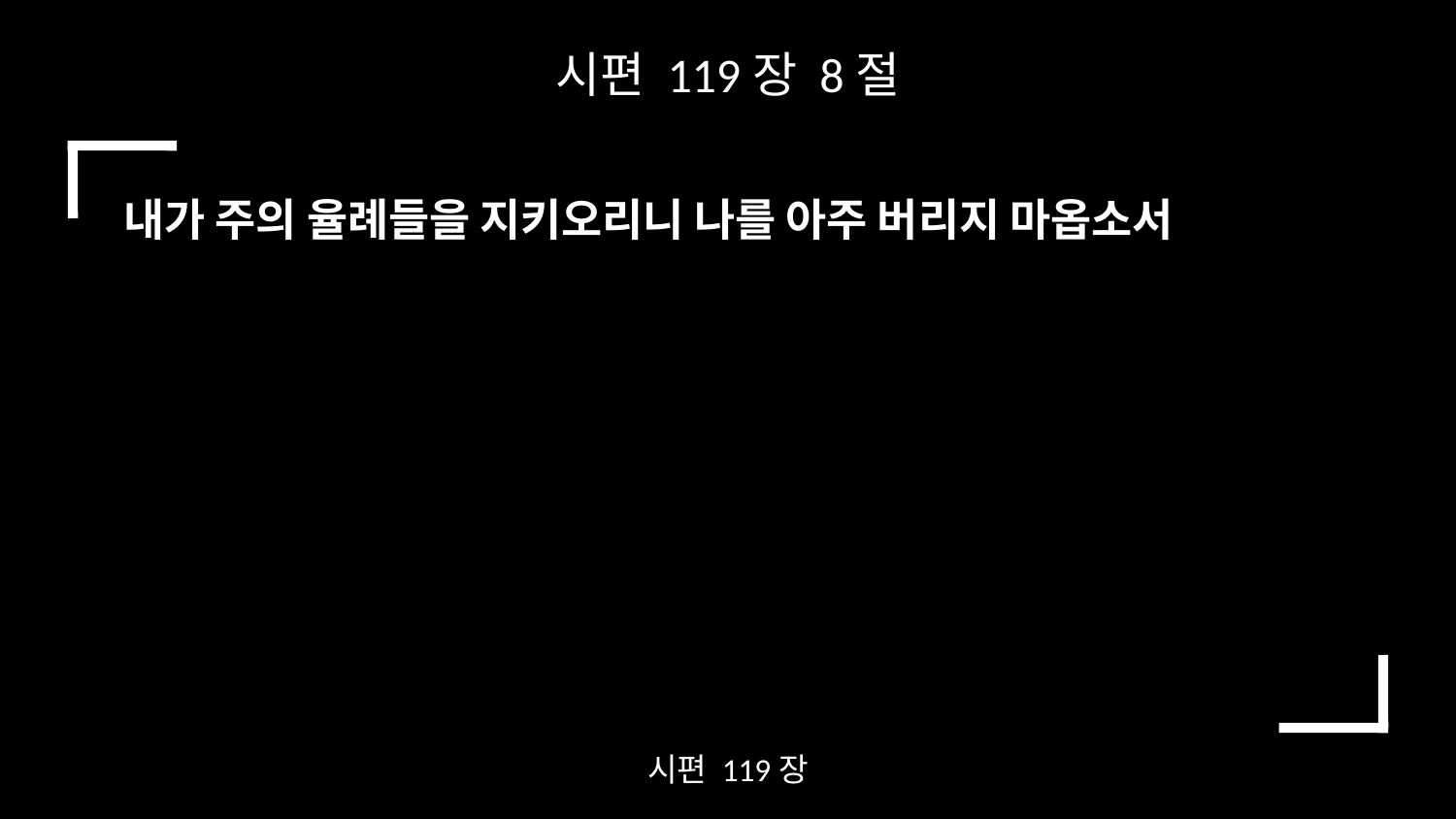

시편 119장 8절

내가 주의 율례들을 지키오리니 나를 아주 버리지 마옵소서

시편 119장